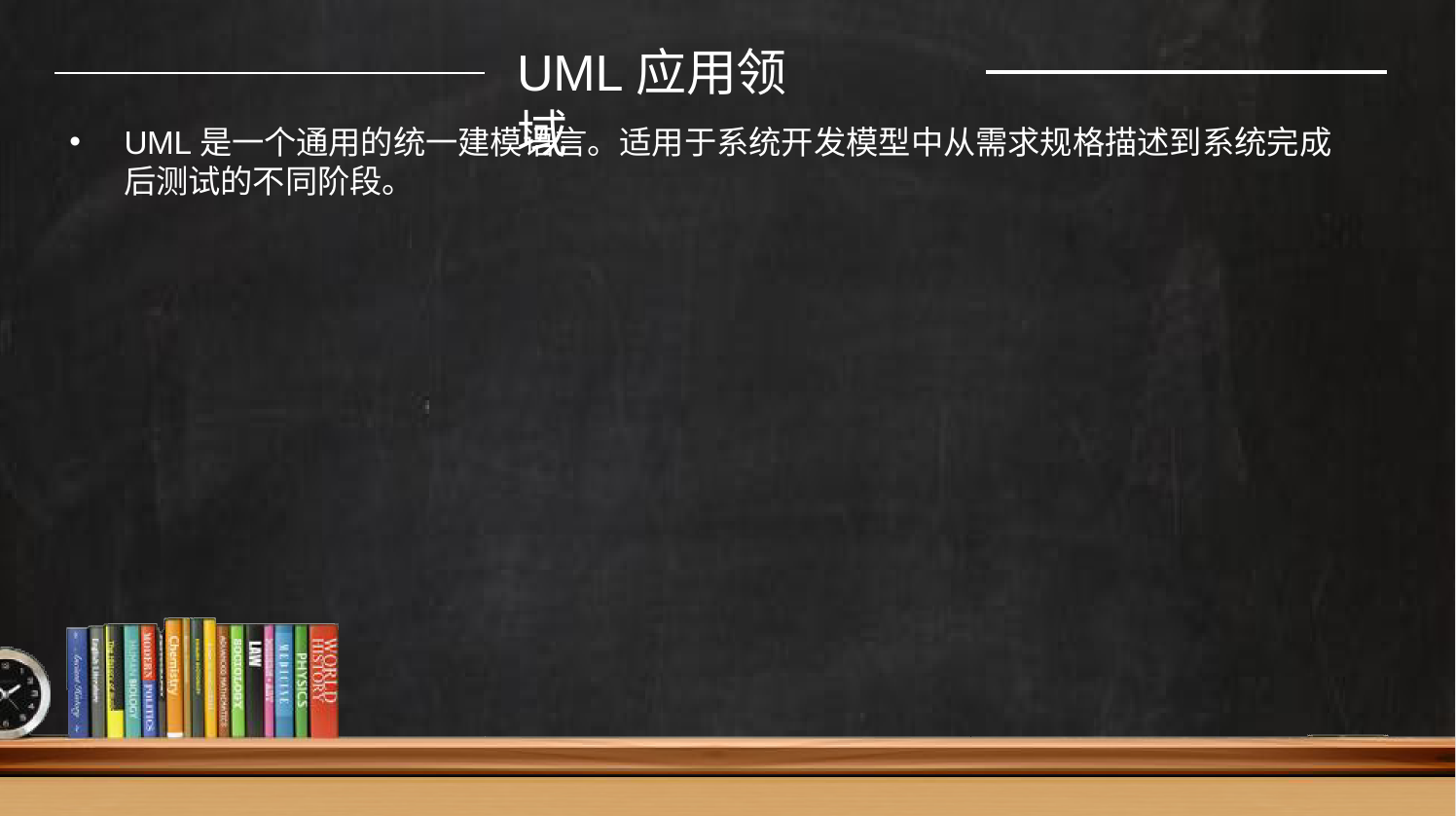

# UML应用领域

UML是一个通用的统一建模语言。适用于系统开发模型中从需求规格描述到系统完成
后测试的不同阶段。